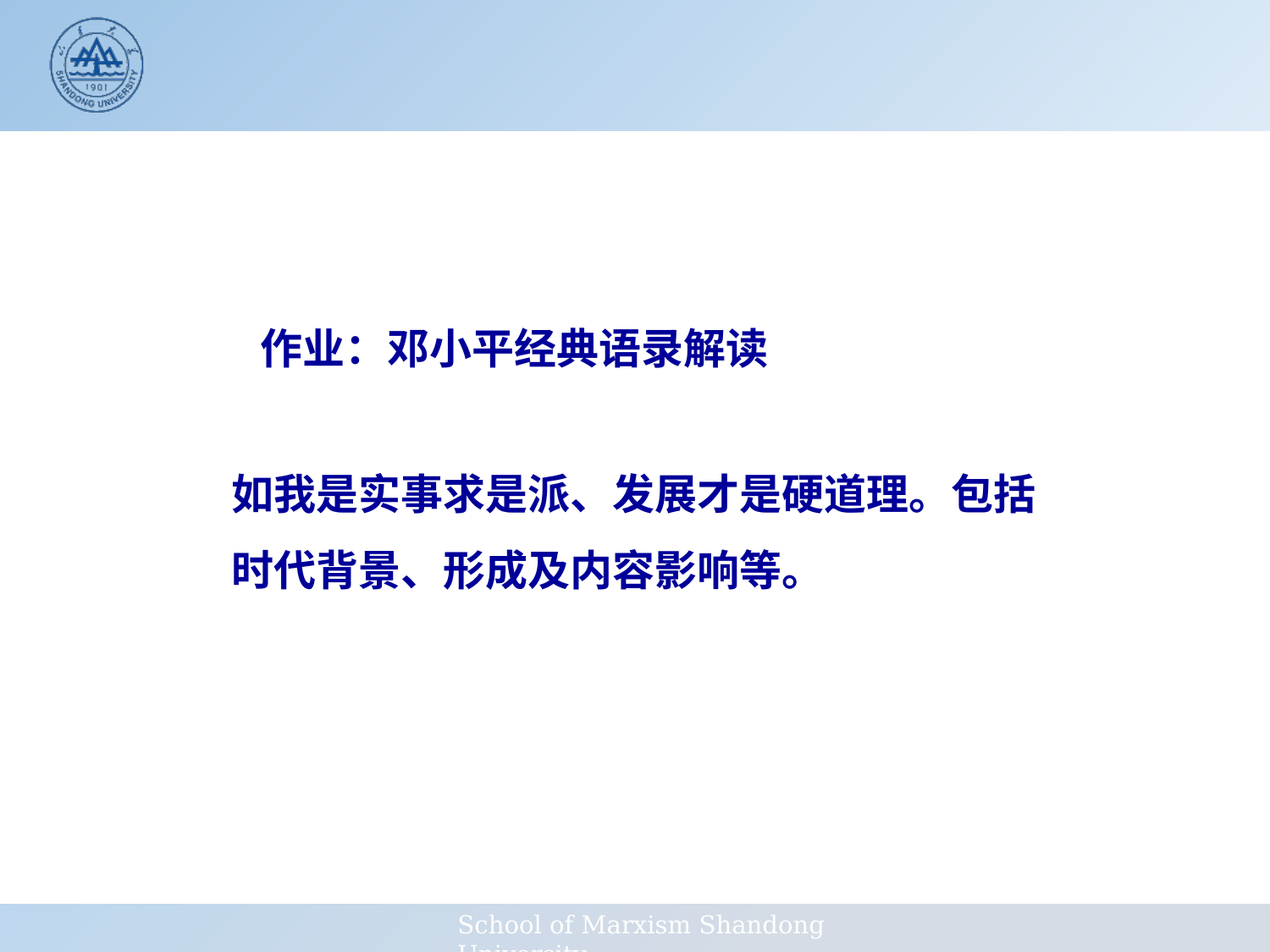

作业：邓小平经典语录解读
如我是实事求是派、发展才是硬道理。包括
时代背景、形成及内容影响等。